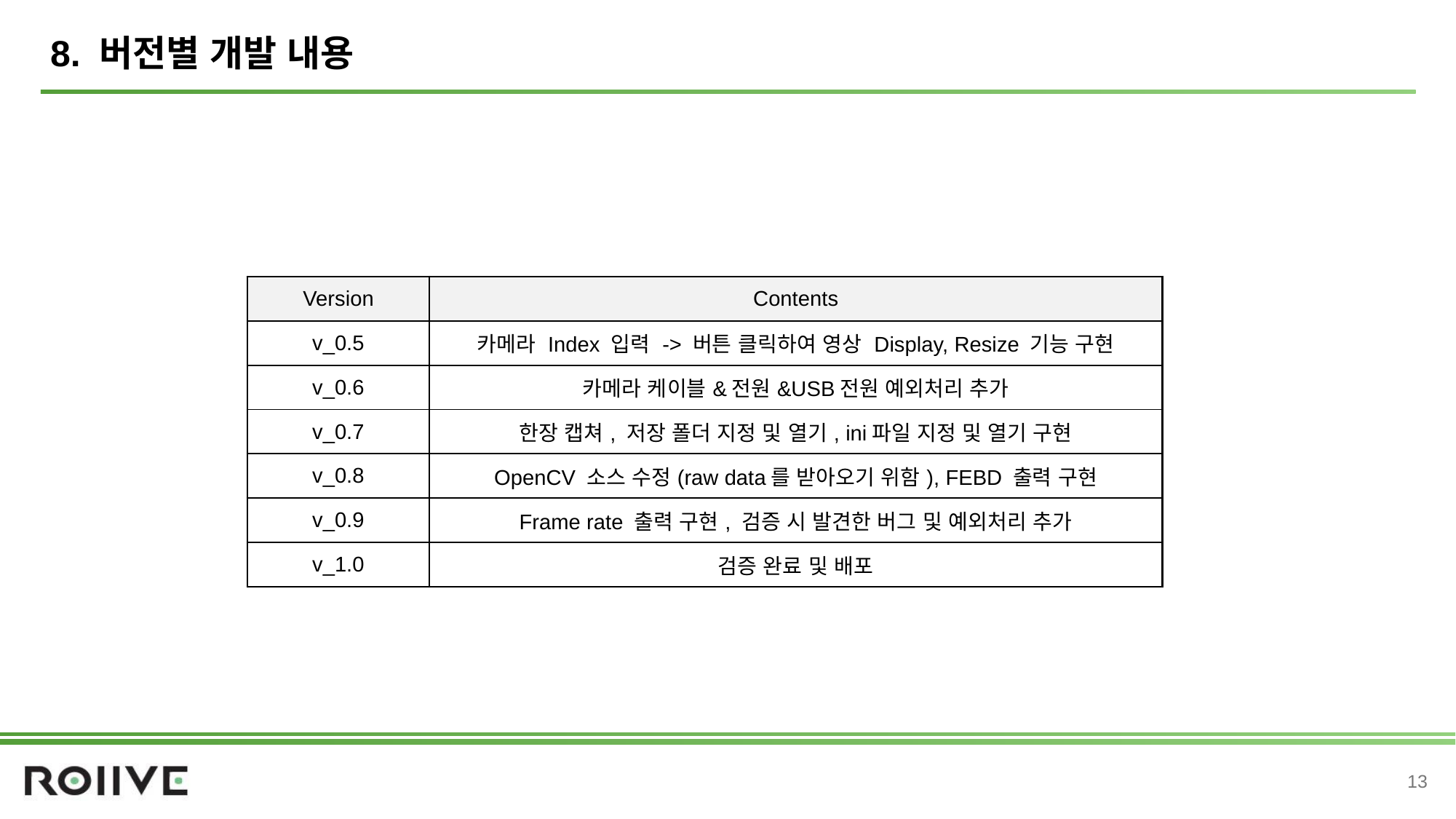

# 8. 버전별 개발 내용
| Version | Contents |
| --- | --- |
| v\_0.5 | 카메라 Index 입력 -> 버튼 클릭하여 영상 Display, Resize 기능 구현 |
| v\_0.6 | 카메라 케이블&전원&USB전원 예외처리 추가 |
| v\_0.7 | 한장 캡쳐, 저장 폴더 지정 및 열기, ini파일 지정 및 열기 구현 |
| v\_0.8 | OpenCV 소스 수정(raw data를 받아오기 위함), FEBD 출력 구현 |
| v\_0.9 | Frame rate 출력 구현, 검증 시 발견한 버그 및 예외처리 추가 |
| v\_1.0 | 검증 완료 및 배포 |
13